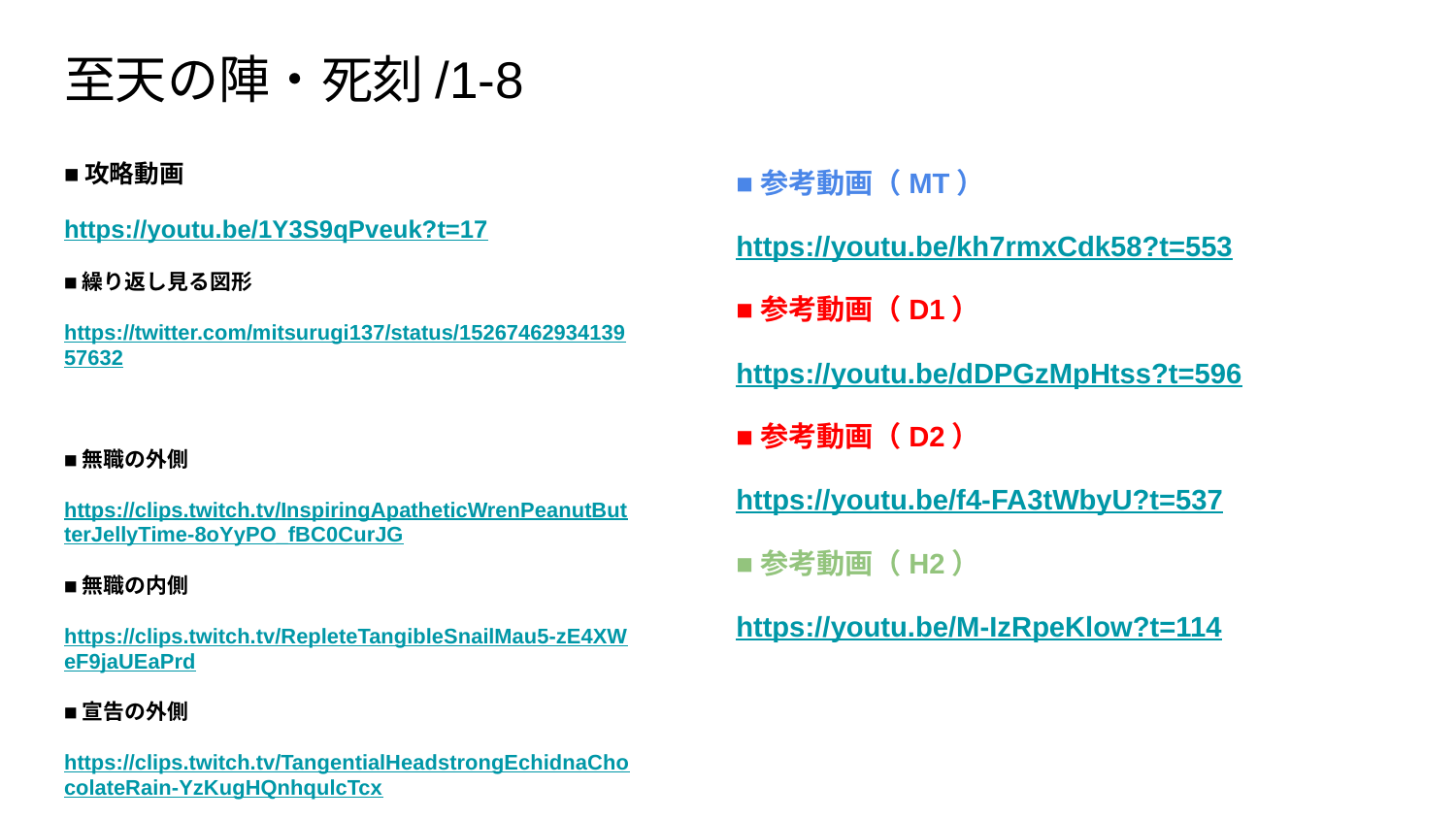

# 至天の陣・死刻/1-8

■攻略動画
https://youtu.be/1Y3S9qPveuk?t=17
◼繰り返し見る図形
https://twitter.com/mitsurugi137/status/1526746293413957632

◼無職の外側
https://clips.twitch.tv/InspiringApatheticWrenPeanutButterJellyTime-8oYyPO_fBC0CurJG
◼無職の内側
https://clips.twitch.tv/RepleteTangibleSnailMau5-zE4XWeF9jaUEaPrd
◼宣告の外側
https://clips.twitch.tv/TangentialHeadstrongEchidnaChocolateRain-YzKugHQnhqulcTcx
◼宣告の内側
https://clips.twitch.tv/WealthyImpartialPoultryAMPEnergy-f2klzEyZsIImSj8b
■参考動画（MT）
https://youtu.be/kh7rmxCdk58?t=553
■参考動画（D1）
https://youtu.be/dDPGzMpHtss?t=596
■参考動画（D2）
https://youtu.be/f4-FA3tWbyU?t=537
■参考動画（H2）
https://youtu.be/M-IzRpeKlow?t=114